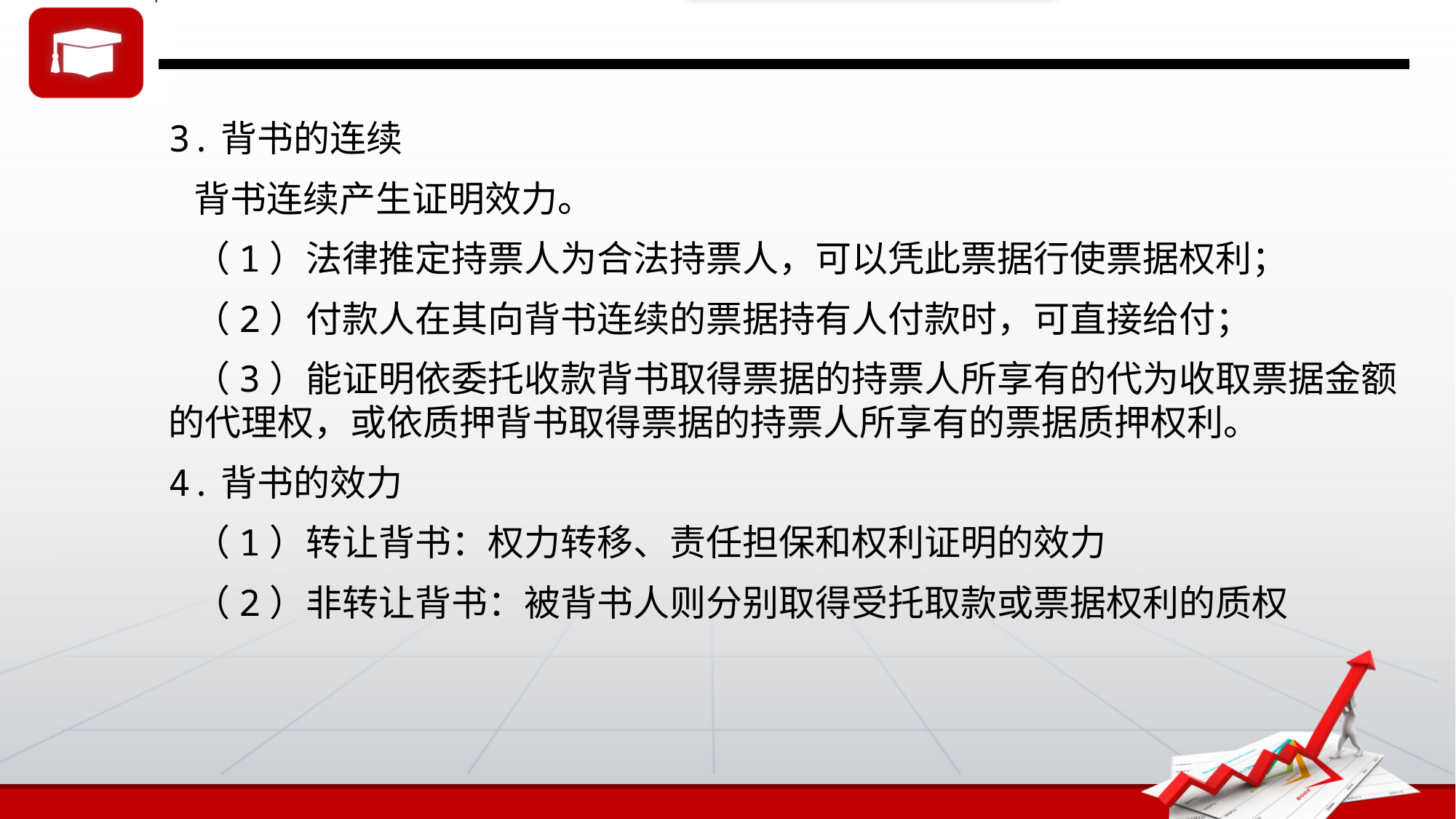

3.背书的连续
  背书连续产生证明效力。
  （1）法律推定持票人为合法持票人，可以凭此票据行使票据权利；
  （2）付款人在其向背书连续的票据持有人付款时，可直接给付；
  （3）能证明依委托收款背书取得票据的持票人所享有的代为收取票据金额的代理权，或依质押背书取得票据的持票人所享有的票据质押权利。
4.背书的效力
  （1）转让背书：权力转移、责任担保和权利证明的效力
  （2）非转让背书：被背书人则分别取得受托取款或票据权利的质权